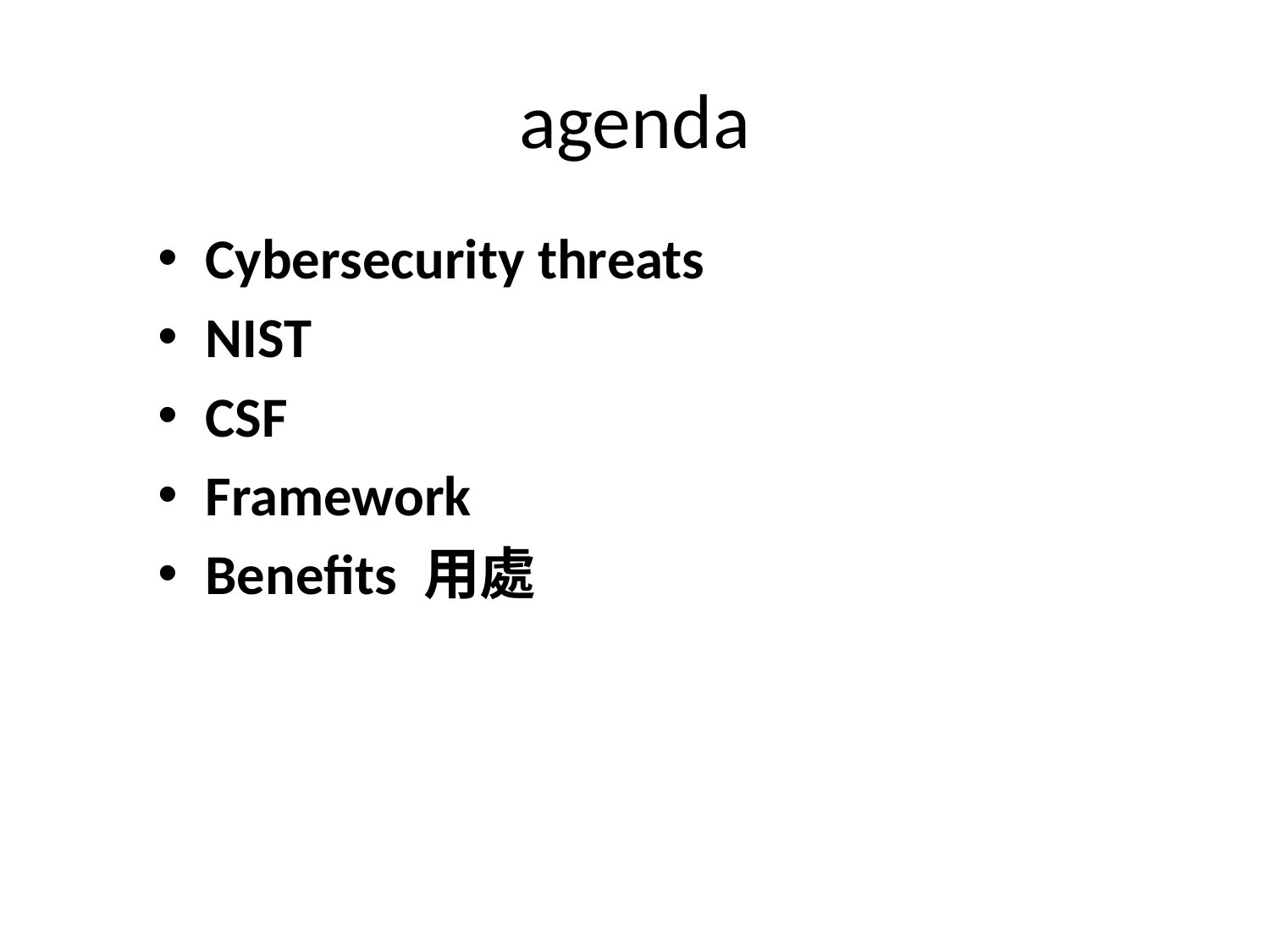

# agenda
Cybersecurity threats
NIST
CSF
Framework
Benefits 用處